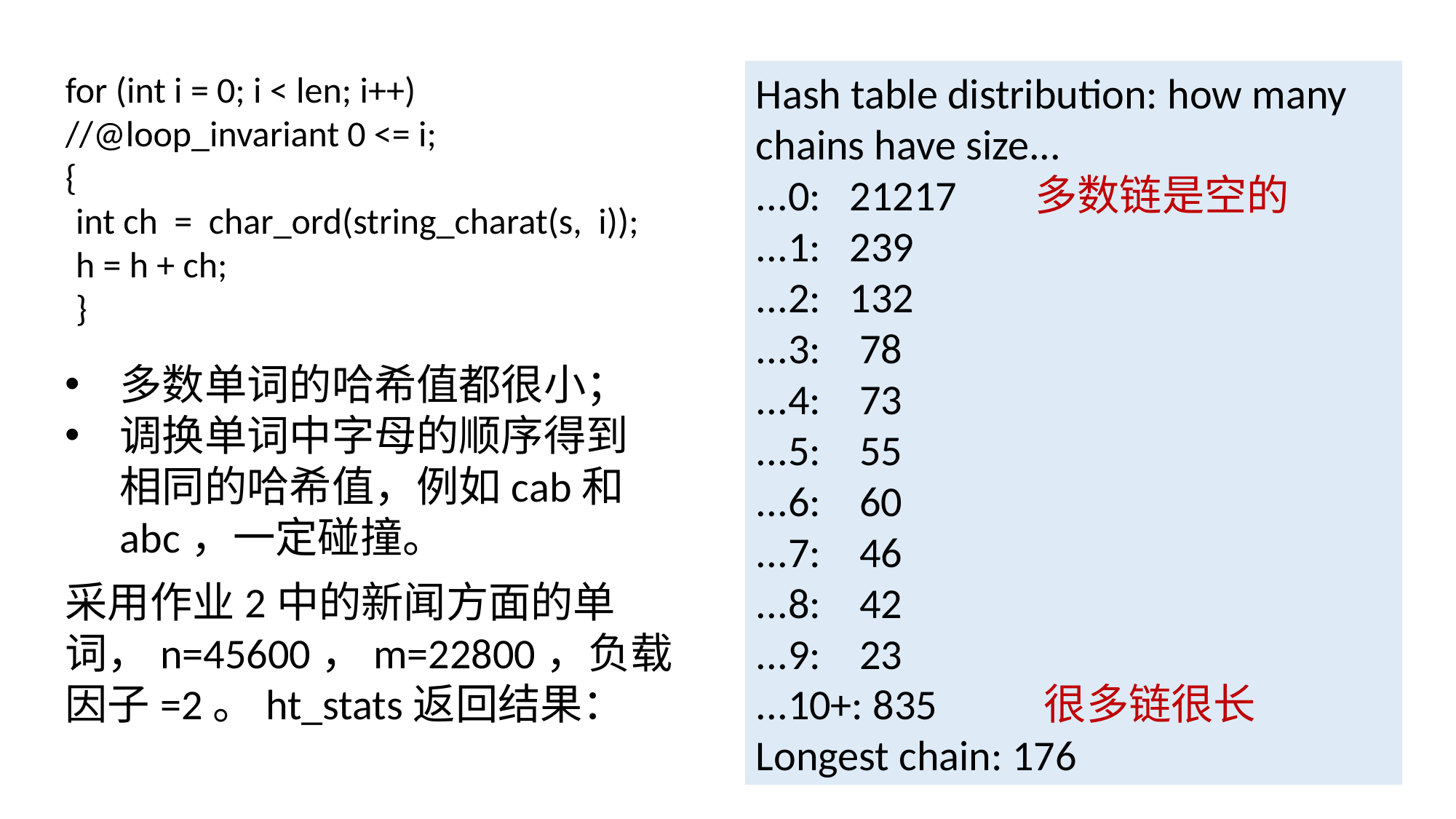

for (int i = 0; i < len; i++)
//@loop_invariant 0 <= i;
{
int ch  =  char_ord(string_charat(s,  i));
h = h + ch;
}
Hash table distribution: how many chains have size...
...0:   21217       多数链是空的
...1:   239
...2:   132
...3:    78
...4:    73
...5:    55
...6:    60
...7:    46
...8:    42
...9:    23
...10+: 835          很多链很长
Longest chain: 176
多数单词的哈希值都很小；
调换单词中字母的顺序得到相同的哈希值，例如cab和abc，一定碰撞。
采用作业2中的新闻方面的单词，n=45600，m=22800，负载因子=2。ht_stats返回结果：